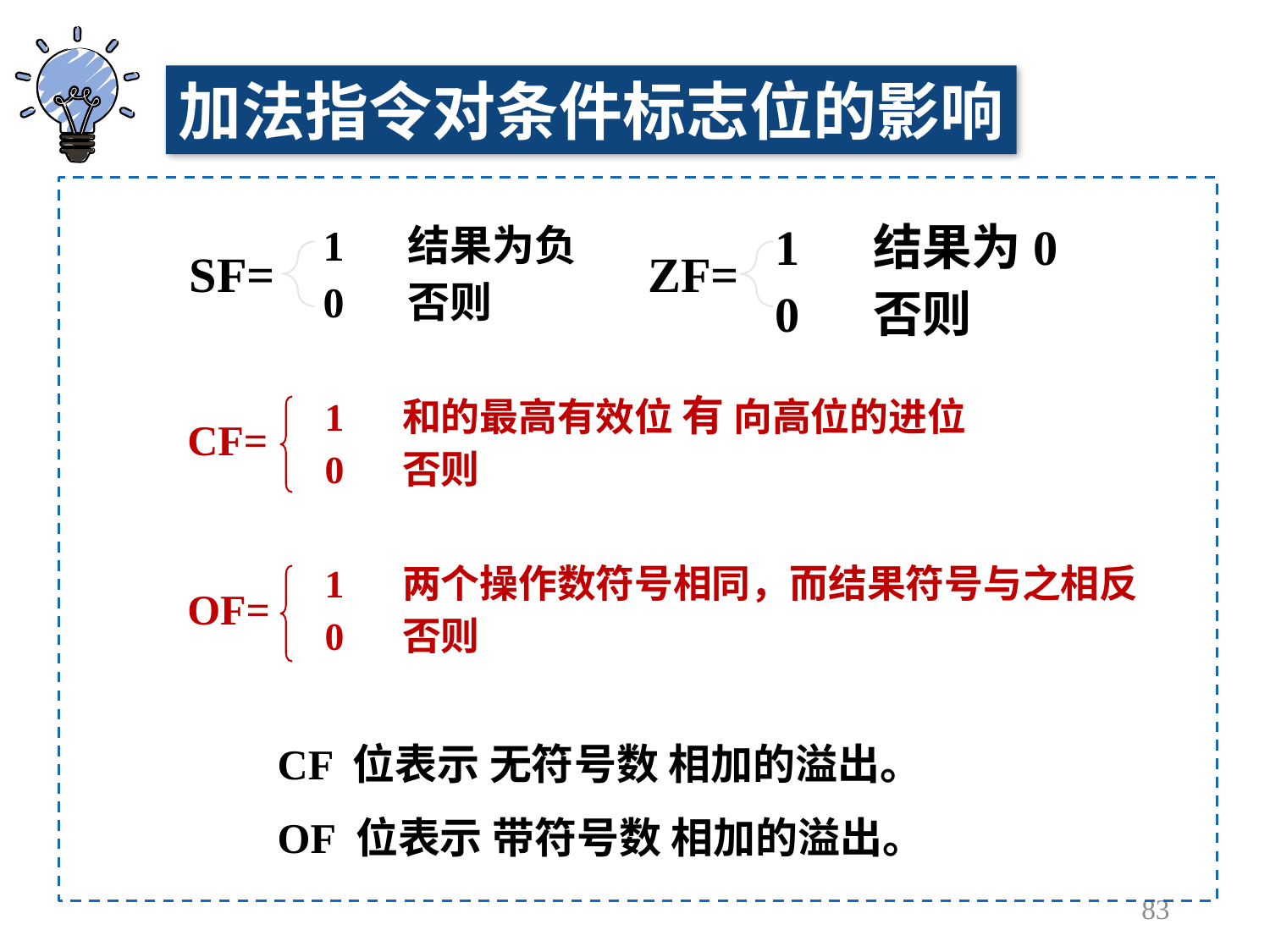

加法指令对条件标志位的影响

1     结果为负
0     否则
SF=

1     结果为0
0     否则
ZF=

1     和的最高有效位 有 向高位的进位
0     否则
CF=

1     两个操作数符号相同，而结果符号与之相反
0     否则
OF=
CF 位表示 无符号数 相加的溢出。
OF 位表示 带符号数 相加的溢出。
83